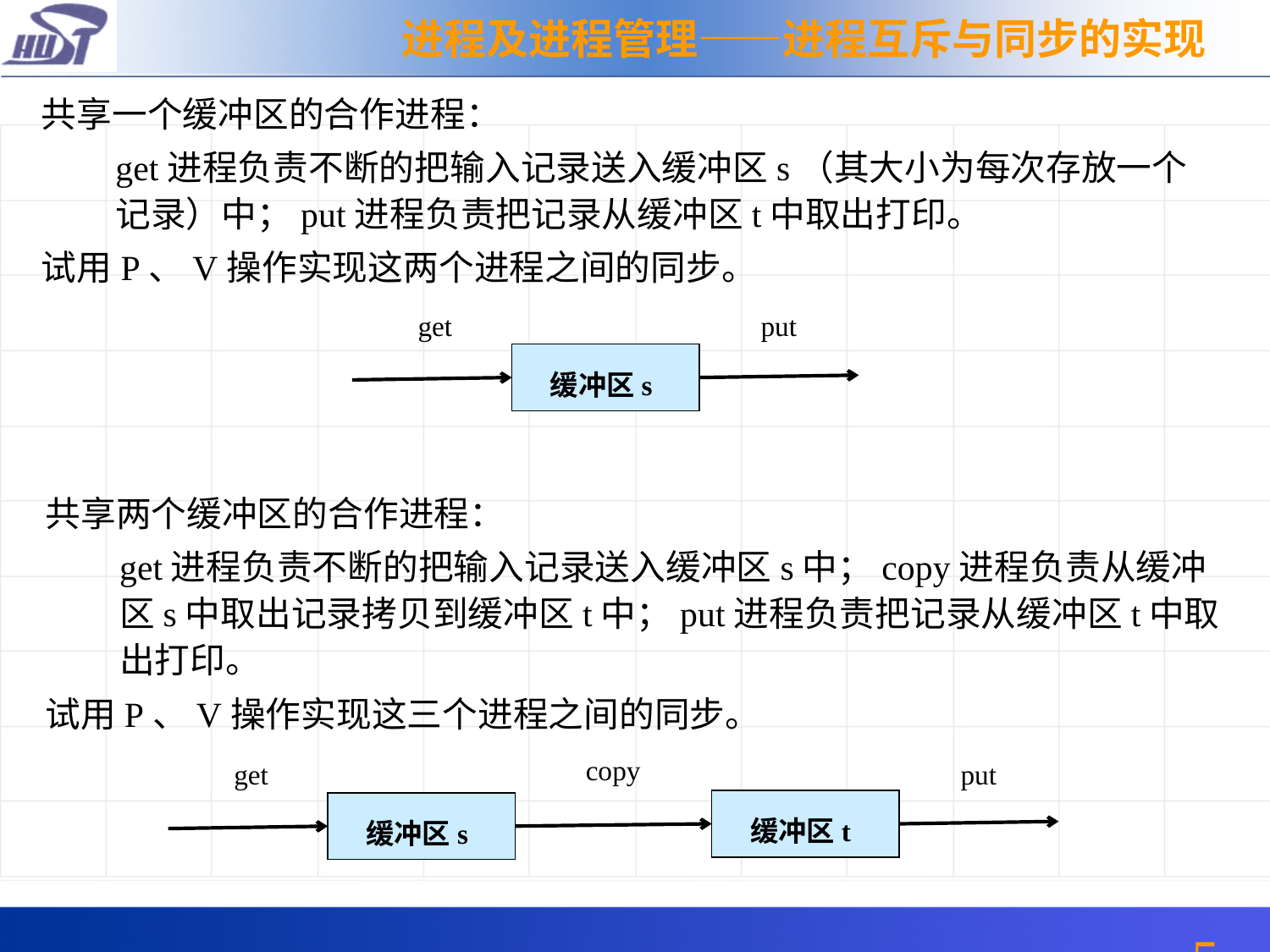

进程及进程管理——进程互斥与同步的实现
共享一个缓冲区的合作进程：
	get进程负责不断的把输入记录送入缓冲区s（其大小为每次存放一个记录）中；put进程负责把记录从缓冲区t中取出打印。
试用P、V操作实现这两个进程之间的同步。
get
put
   缓冲区s
共享两个缓冲区的合作进程：
	get进程负责不断的把输入记录送入缓冲区s中；copy进程负责从缓冲区s中取出记录拷贝到缓冲区t中；put进程负责把记录从缓冲区t中取出打印。
试用P、V操作实现这三个进程之间的同步。
copy
get
put
   缓冲区t
   缓冲区s
55